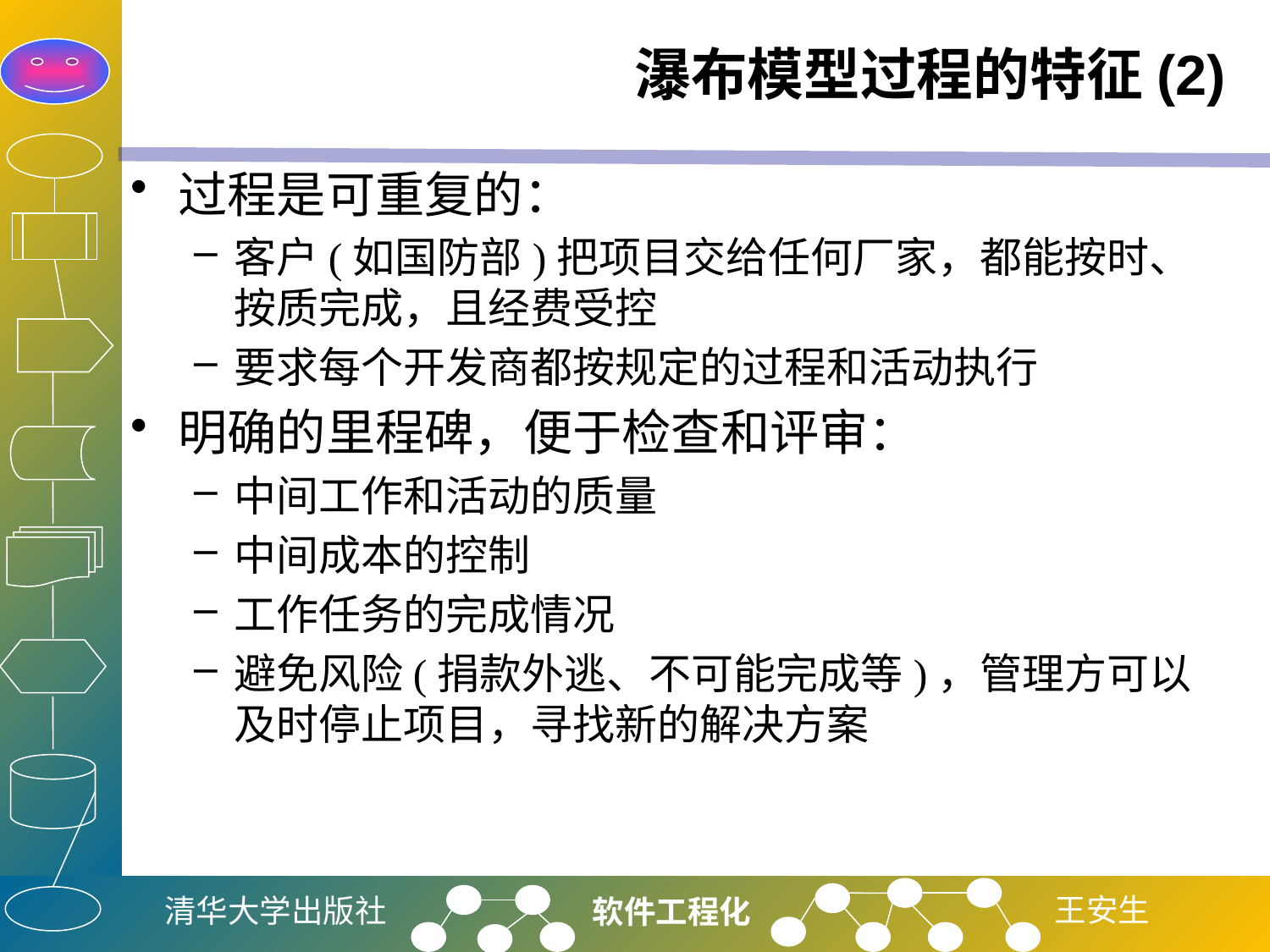

# 瀑布模型过程的特征(2)
过程是可重复的：
客户(如国防部)把项目交给任何厂家，都能按时、按质完成，且经费受控
要求每个开发商都按规定的过程和活动执行
明确的里程碑，便于检查和评审：
中间工作和活动的质量
中间成本的控制
工作任务的完成情况
避免风险(捐款外逃、不可能完成等)，管理方可以及时停止项目，寻找新的解决方案